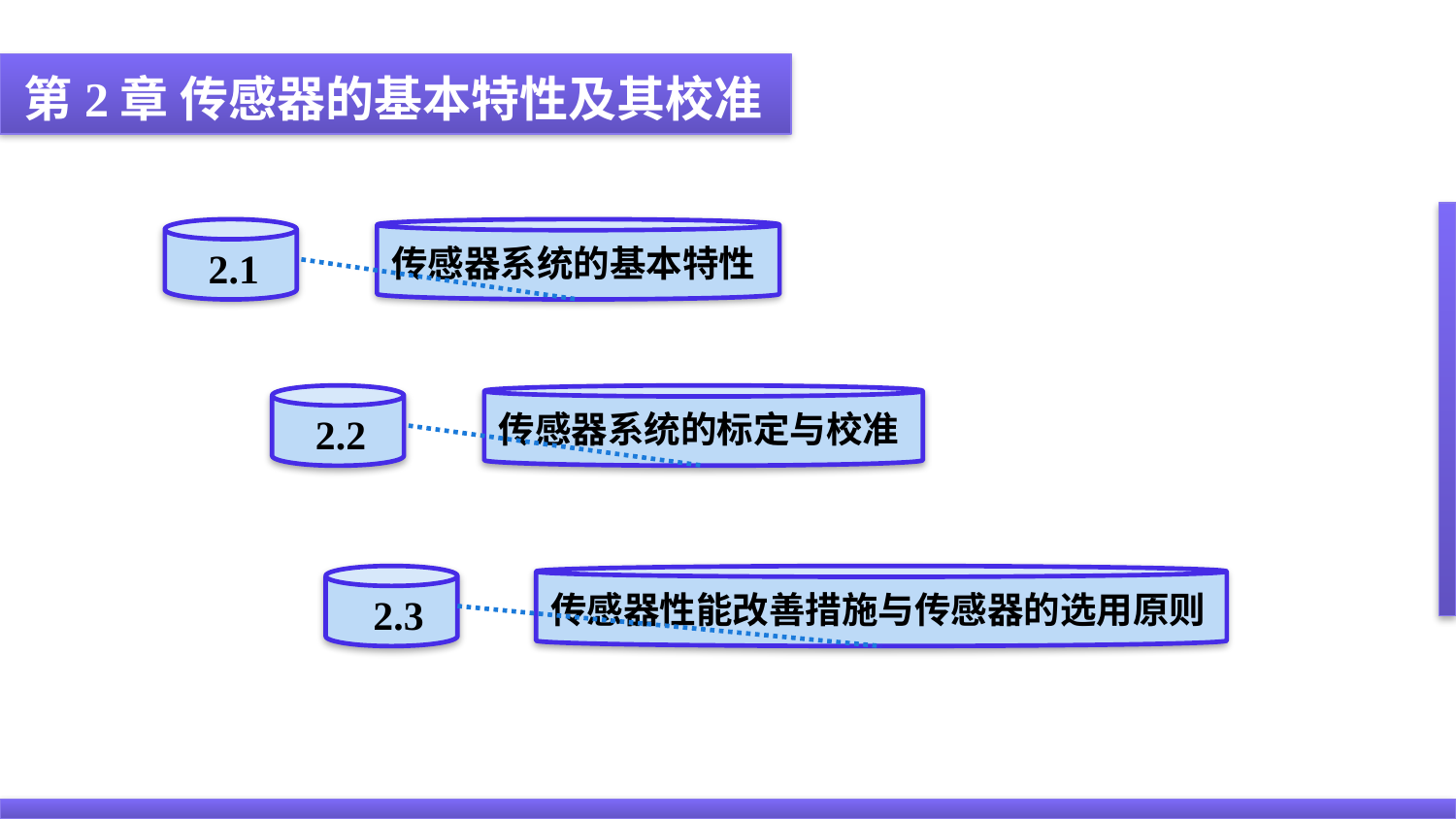

第2章 传感器的基本特性及其校准

传感器系统的基本特性
2.1

传感器系统的标定与校准
2.2
9.1

传感器性能改善措施与传感器的选用原则
2.3